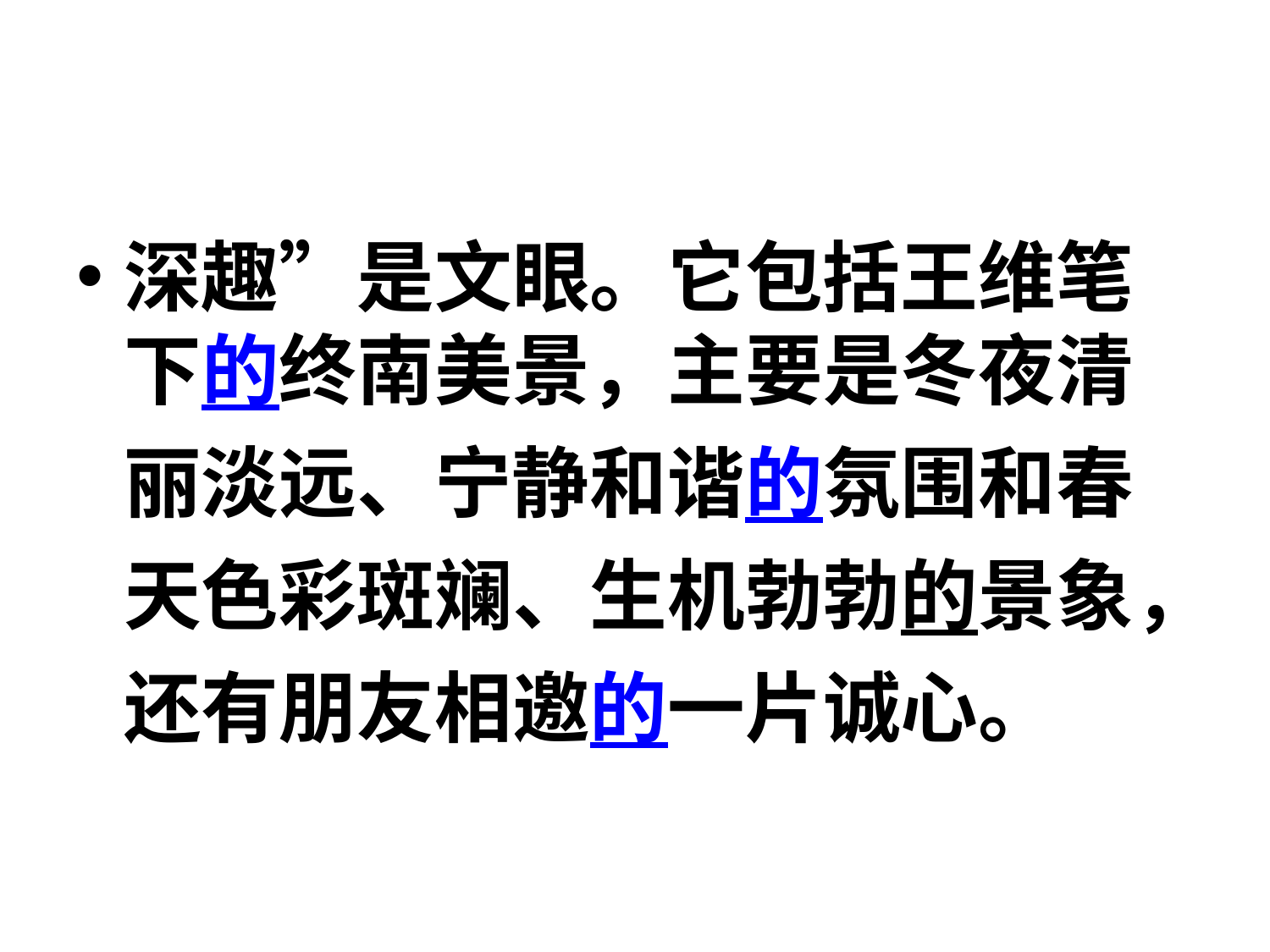

#
深趣”是文眼。它包括王维笔下的终南美景，主要是冬夜清丽淡远、宁静和谐的氛围和春天色彩斑斓、生机勃勃的景象，还有朋友相邀的一片诚心。